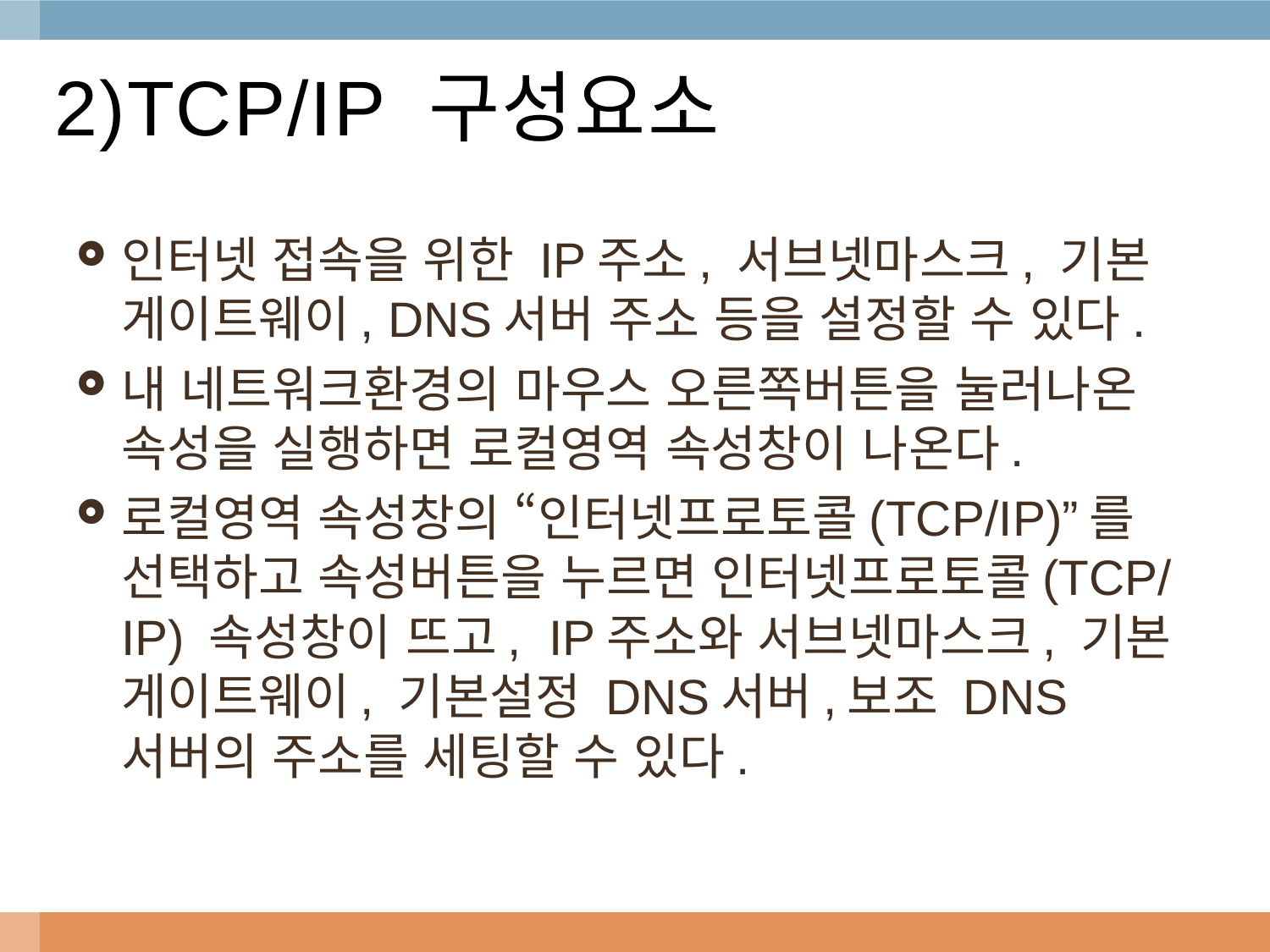

# 2)TCP/IP 구성요소
인터넷 접속을 위한 IP주소, 서브넷마스크, 기본 게이트웨이, DNS서버 주소 등을 설정할 수 있다.
내 네트워크환경의 마우스 오른쪽버튼을 눌러나온 속성을 실행하면 로컬영역 속성창이 나온다.
로컬영역 속성창의 “인터넷프로토콜(TCP/IP)”를 선택하고 속성버튼을 누르면 인터넷프로토콜(TCP/IP) 속성창이 뜨고,  IP주소와 서브넷마스크, 기본 게이트웨이, 기본설정 DNS서버,보조 DNS서버의 주소를 세팅할 수 있다.